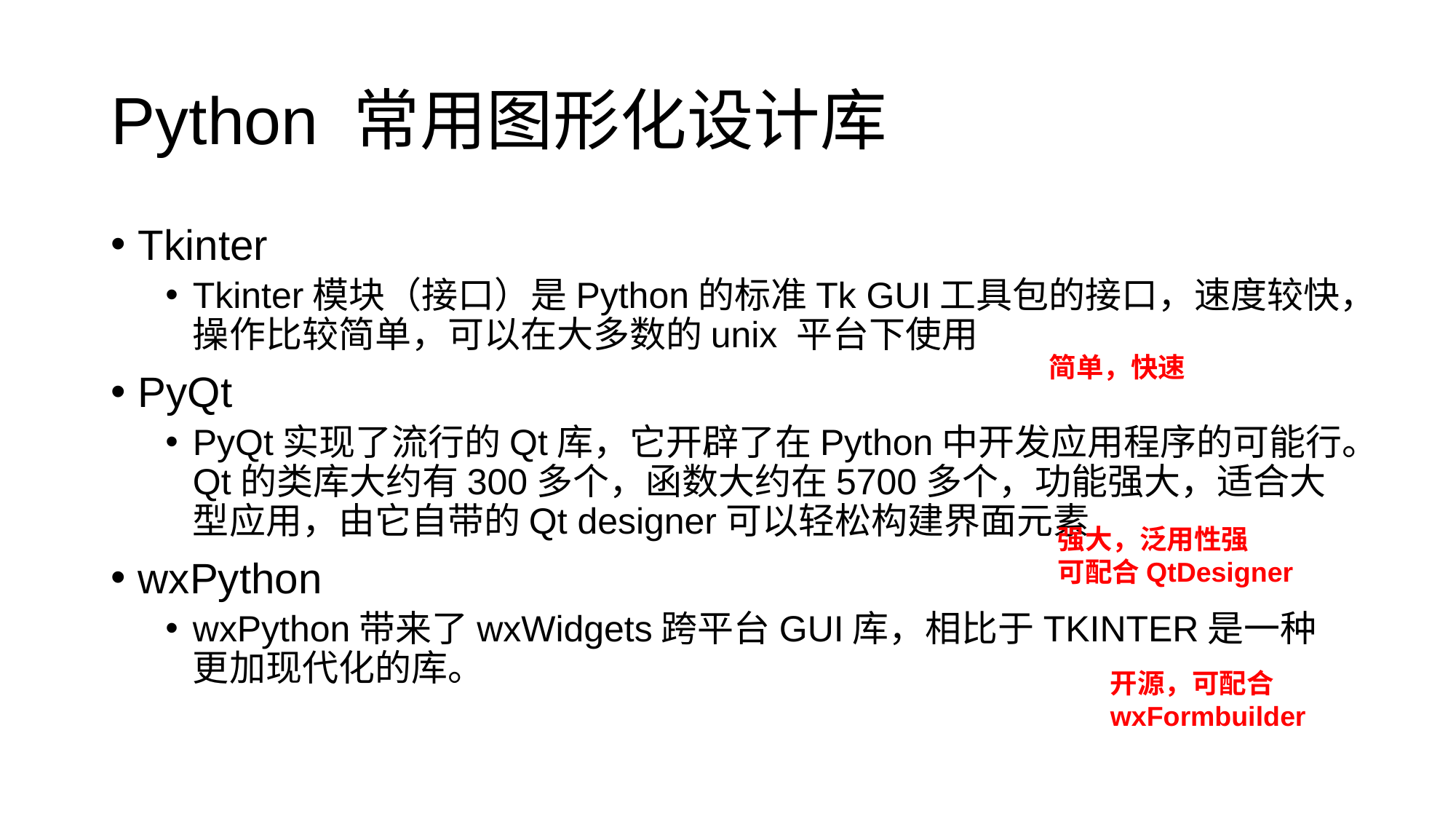

# Python 常用图形化设计库
Tkinter
Tkinter模块（接口）是Python的标准Tk GUI工具包的接口，速度较快，操作比较简单，可以在大多数的unix 平台下使用
PyQt
PyQt实现了流行的Qt库，它开辟了在Python中开发应用程序的可能行。Qt的类库大约有300多个，函数大约在5700多个，功能强大，适合大型应用，由它自带的Qt designer可以轻松构建界面元素
wxPython
wxPython带来了wxWidgets跨平台GUI库，相比于TKINTER是一种更加现代化的库。

简单，快速
强大，泛用性强
可配合QtDesigner
开源，可配合wxFormbuilder